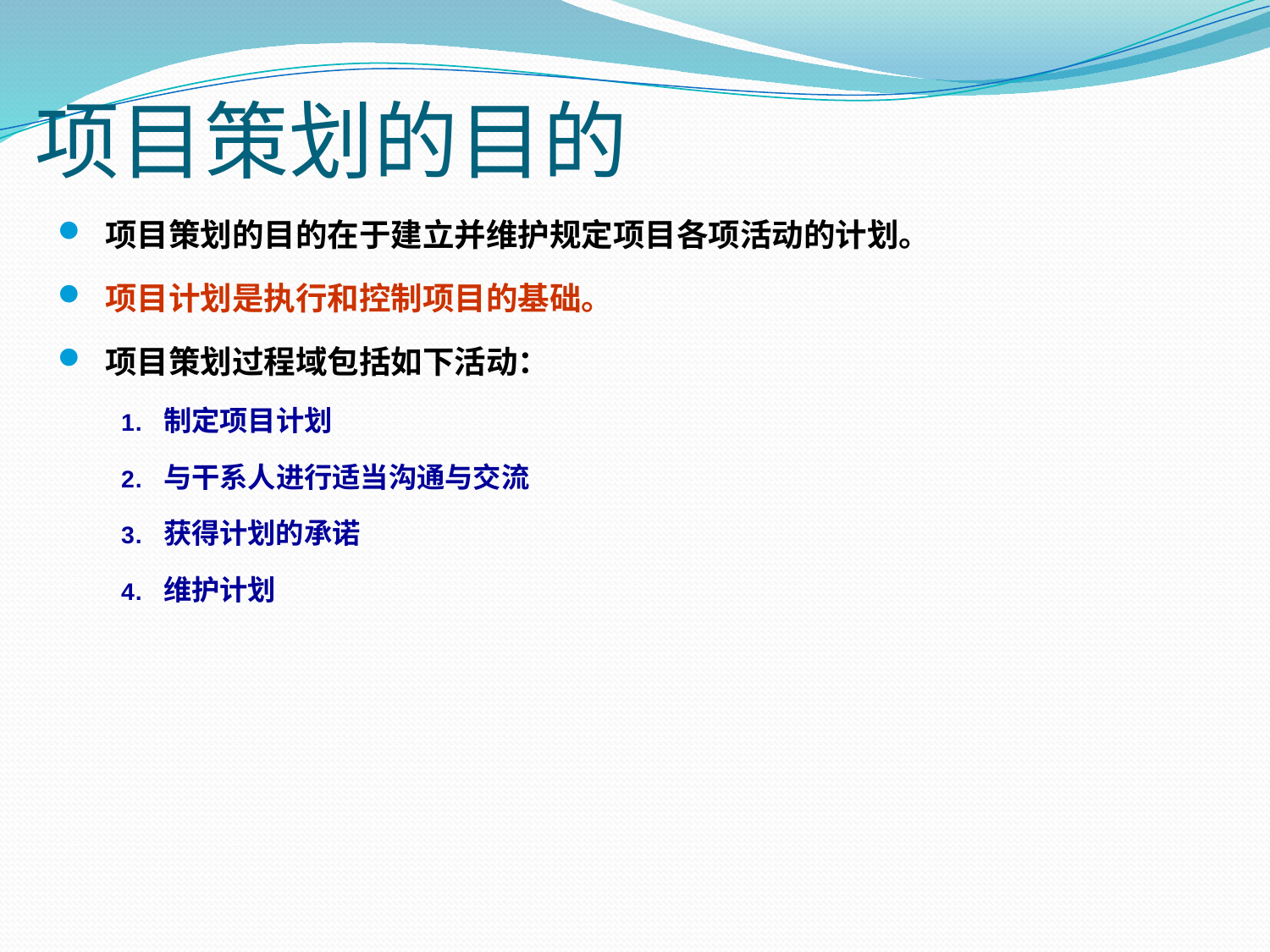

# 项目策划的目的
项目策划的目的在于建立并维护规定项目各项活动的计划。
项目计划是执行和控制项目的基础。
项目策划过程域包括如下活动：
制定项目计划
与干系人进行适当沟通与交流
获得计划的承诺
维护计划